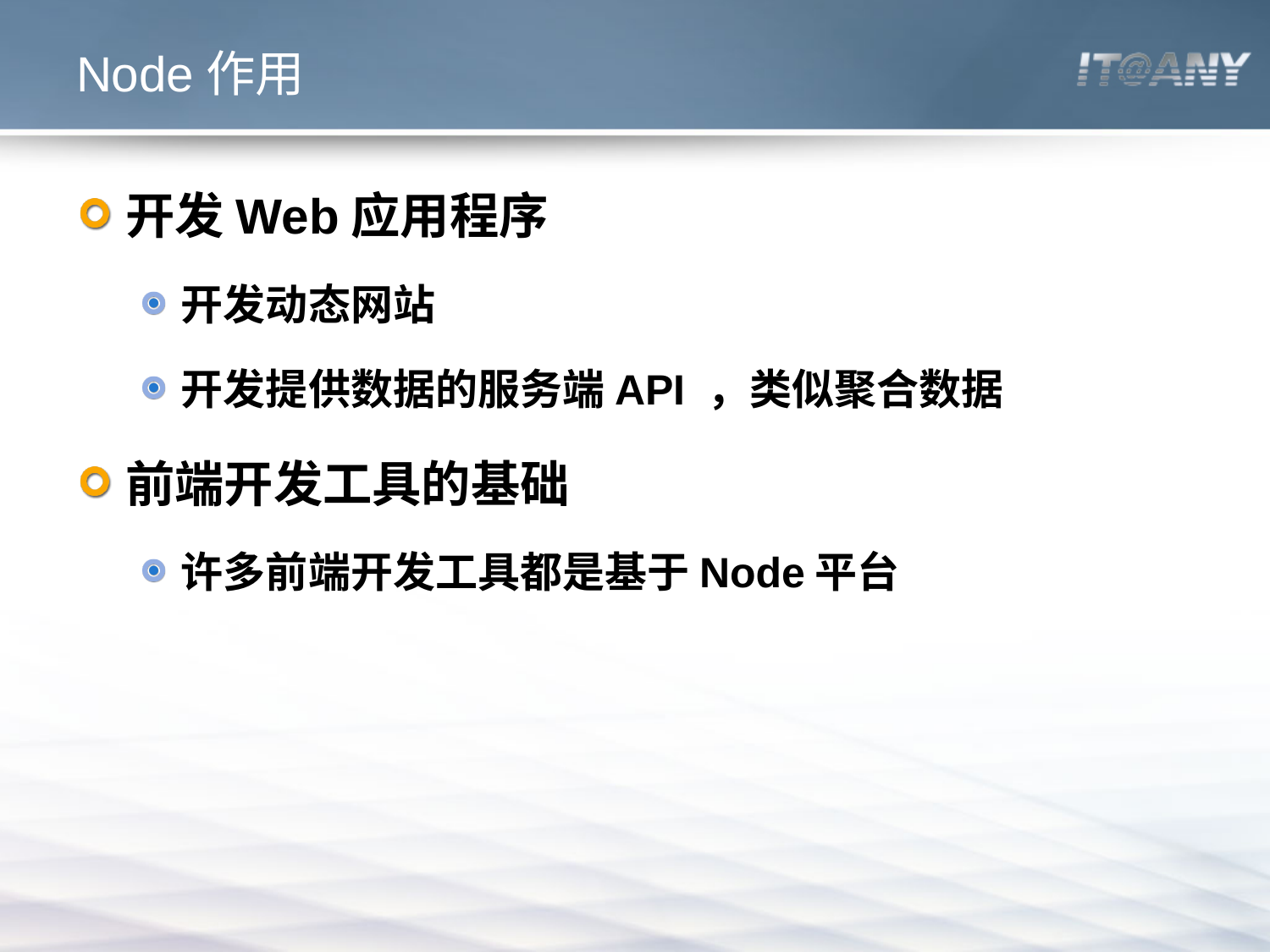

# Node作用
开发Web应用程序
开发动态网站
开发提供数据的服务端API ，类似聚合数据
前端开发工具的基础
许多前端开发工具都是基于Node平台